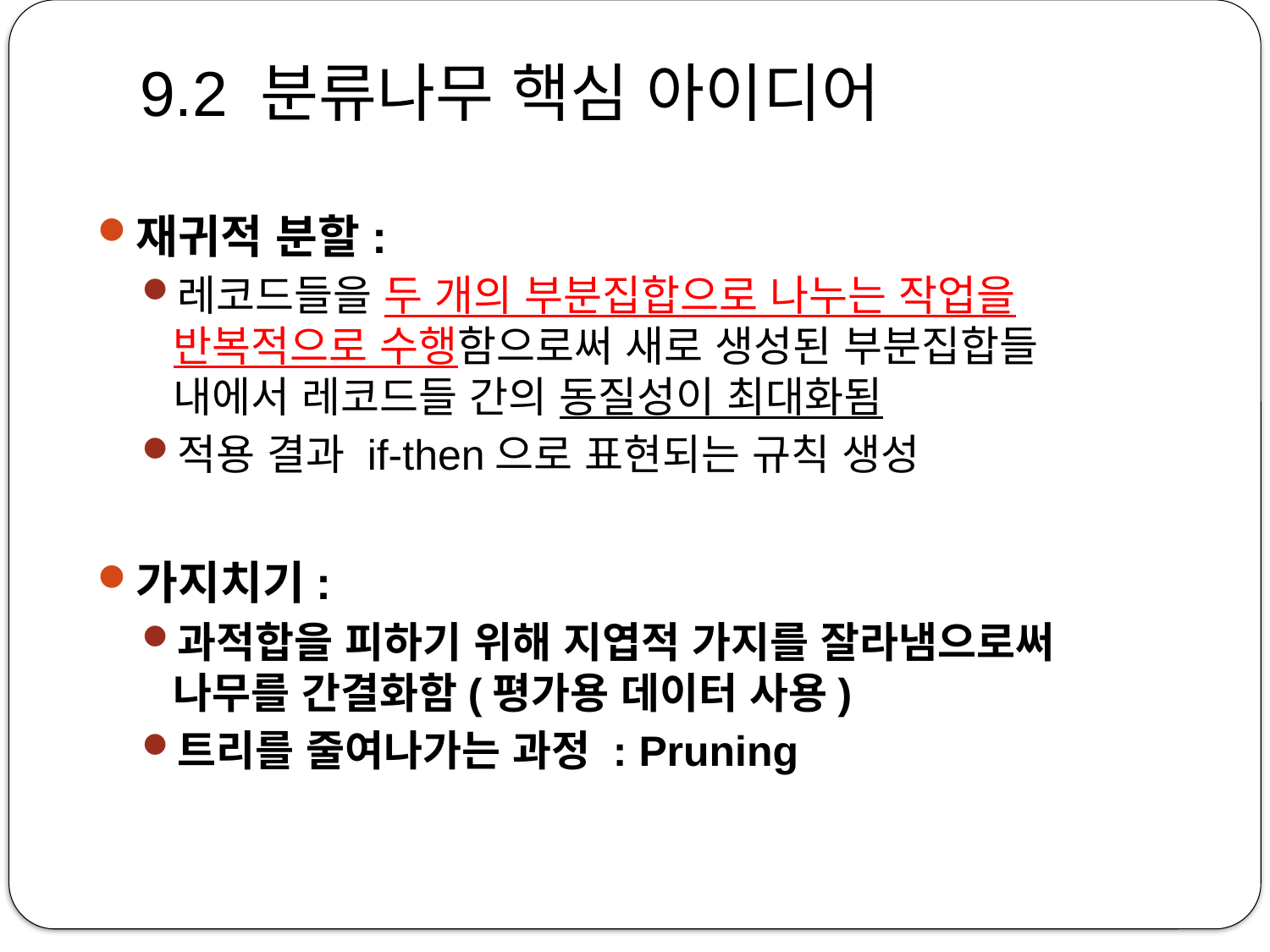

# 9.2 분류나무 핵심 아이디어
재귀적 분할:
레코드들을 두 개의 부분집합으로 나누는 작업을 반복적으로 수행함으로써 새로 생성된 부분집합들 내에서 레코드들 간의 동질성이 최대화됨
적용 결과 if-then으로 표현되는 규칙 생성

가지치기:
과적합을 피하기 위해 지엽적 가지를 잘라냄으로써 나무를 간결화함(평가용 데이터 사용)
트리를 줄여나가는 과정 : Pruning